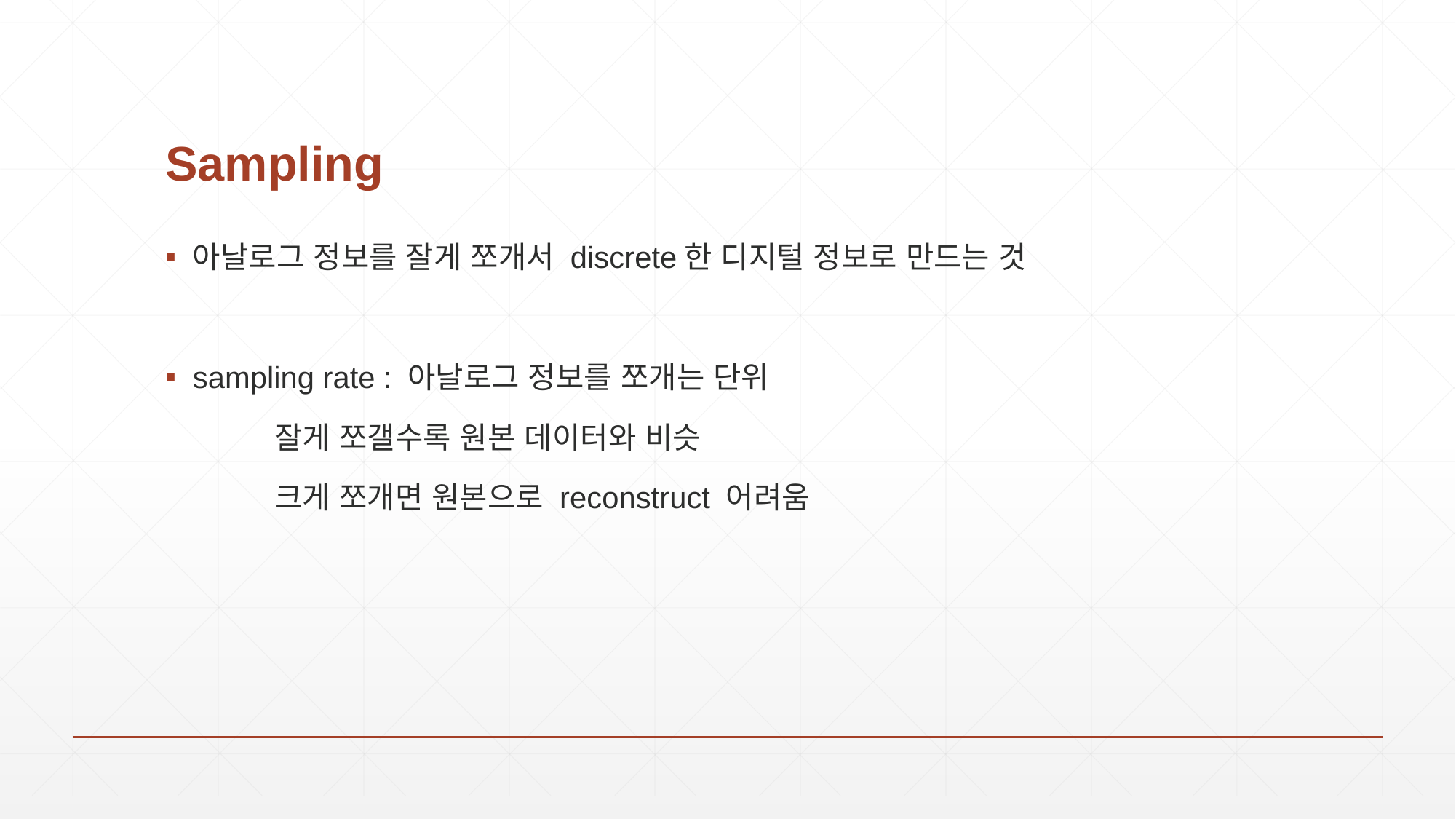

# Sampling
아날로그 정보를 잘게 쪼개서 discrete한 디지털 정보로 만드는 것

sampling rate : 아날로그 정보를 쪼개는 단위
	잘게 쪼갤수록 원본 데이터와 비슷
	크게 쪼개면 원본으로 reconstruct 어려움